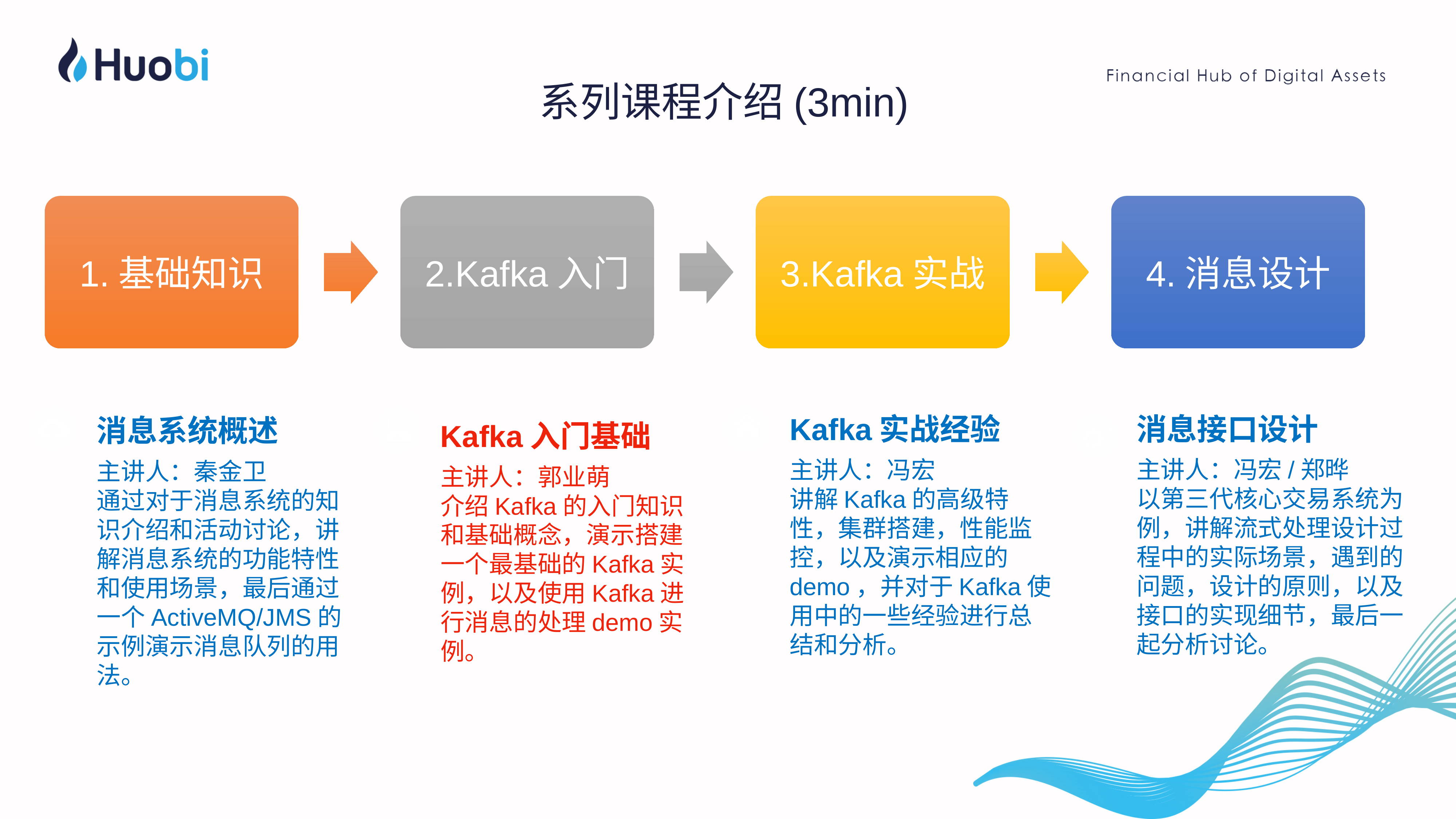

系列课程介绍(3min)

1.基础知识

2.Kafka入门

3.Kafka实战

4.消息设计

Kafka实战经验
消息接口设计

消息系统概述
Kafka入门基础

主讲人：冯宏/郑晔
以第三代核心交易系统为例，讲解流式处理设计过程中的实际场景，遇到的问题，设计的原则，以及接口的实现细节，最后一起分析讨论。
主讲人：冯宏
讲解Kafka的高级特性，集群搭建，性能监控，以及演示相应的demo，并对于Kafka使用中的一些经验进行总结和分析。
主讲人：秦金卫
通过对于消息系统的知识介绍和活动讨论，讲解消息系统的功能特性和使用场景，最后通过一个ActiveMQ/JMS的示例演示消息队列的用法。
主讲人：郭业萌
介绍Kafka的入门知识和基础概念，演示搭建一个最基础的Kafka实例，以及使用Kafka进行消息的处理demo实例。